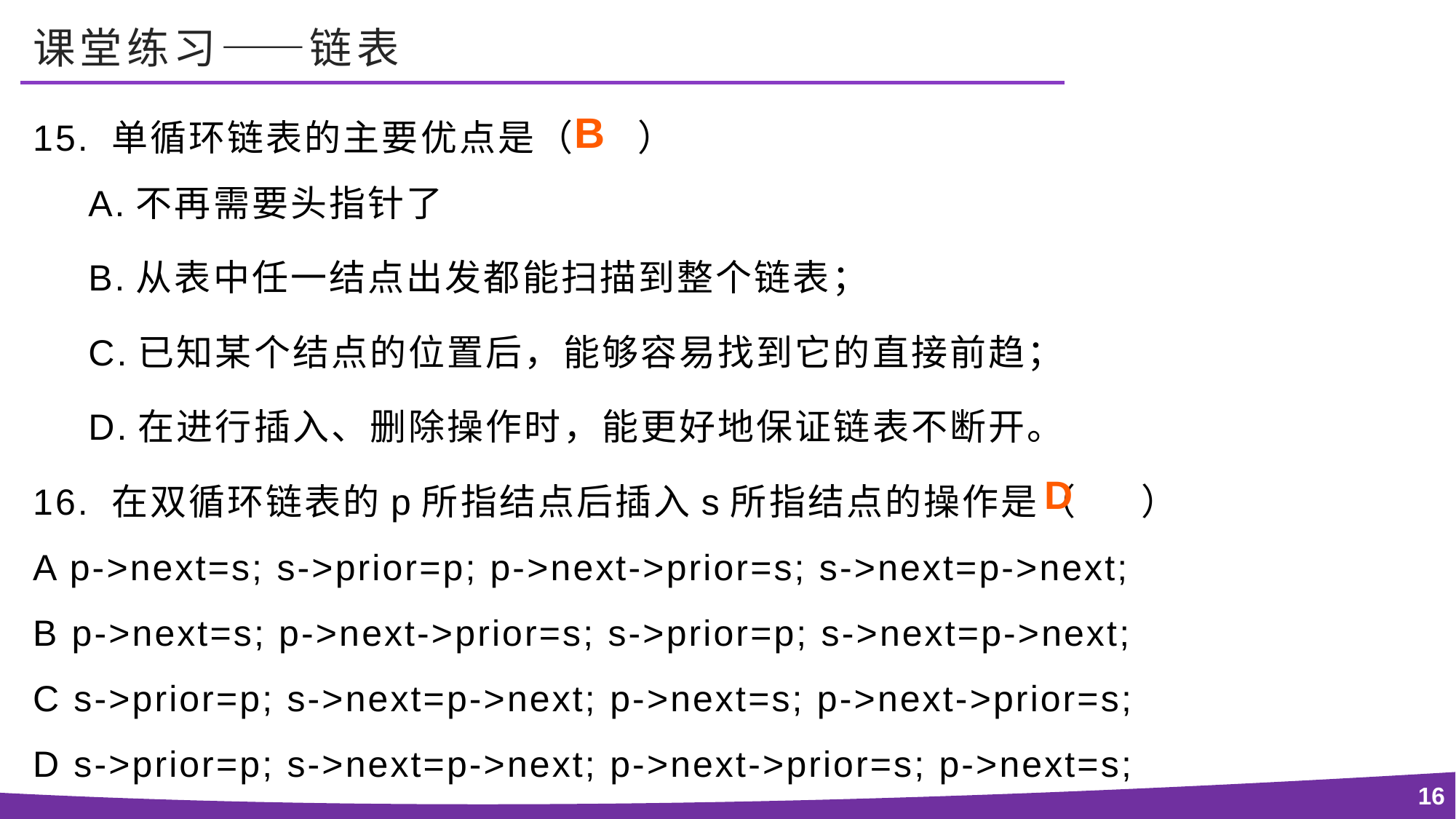

# 课堂练习——链表
15. 单循环链表的主要优点是（      ）
A.不再需要头指针了
B.从表中任一结点出发都能扫描到整个链表；
C.已知某个结点的位置后，能够容易找到它的直接前趋；
D.在进行插入、删除操作时，能更好地保证链表不断开。
16. 在双循环链表的p所指结点后插入s所指结点的操作是（      ）
A p->next=s; s->prior=p; p->next->prior=s; s->next=p->next;
B p->next=s; p->next->prior=s; s->prior=p; s->next=p->next;
C s->prior=p; s->next=p->next; p->next=s; p->next->prior=s;
D s->prior=p; s->next=p->next; p->next->prior=s; p->next=s;
B
D